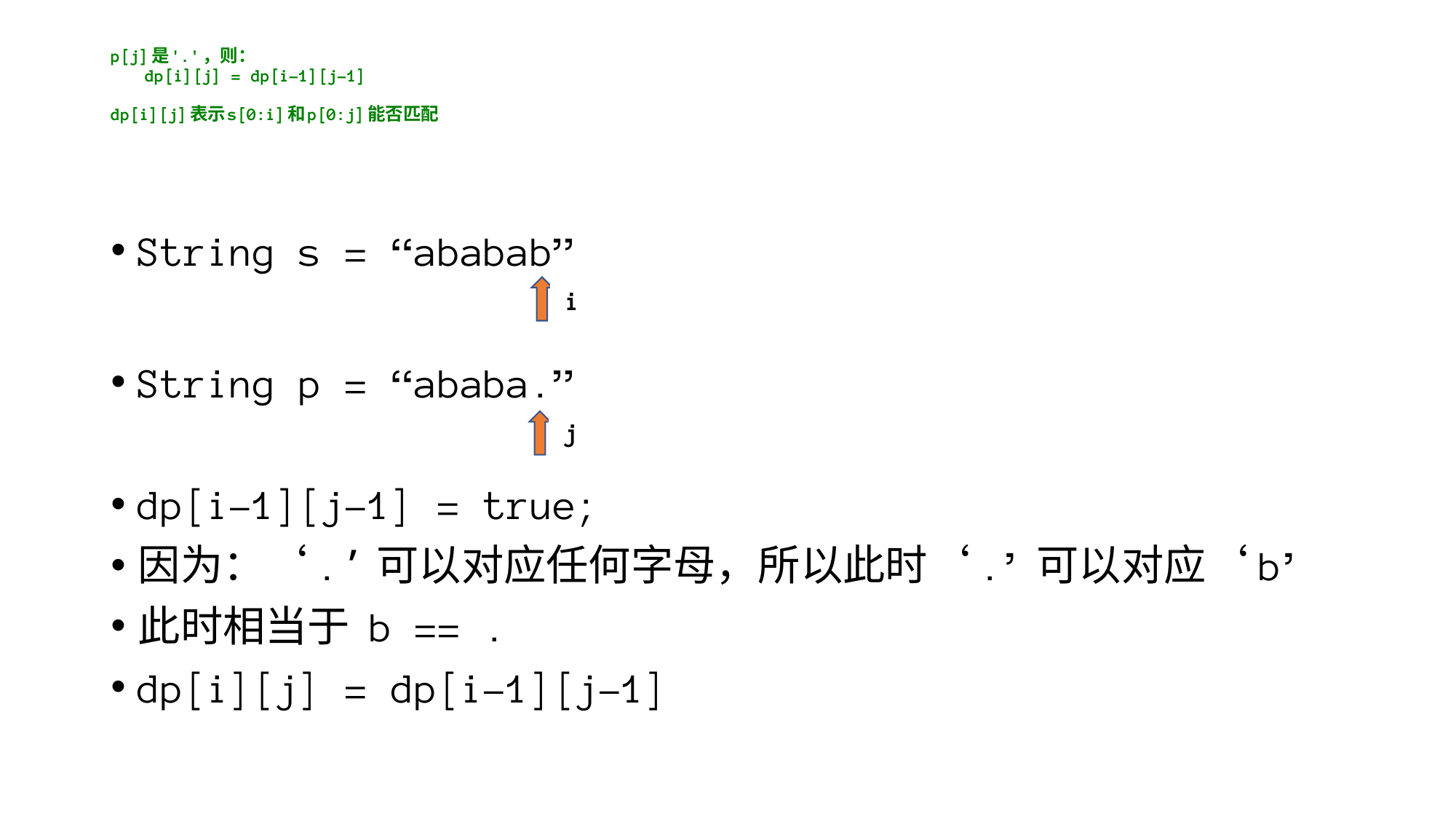

# p[j]是'.'，则：         dp[i][j] = dp[i-1][j-1] dp[i][j]表示s[0:i]和p[0:j]能否匹配
String s = “ababab”

String p = “ababa.”

dp[i-1][j-1] = true;
因为：‘.’可以对应任何字母，所以此时‘.’可以对应‘b’
此时相当于 b == .
dp[i][j] = dp[i-1][j-1]

i
j